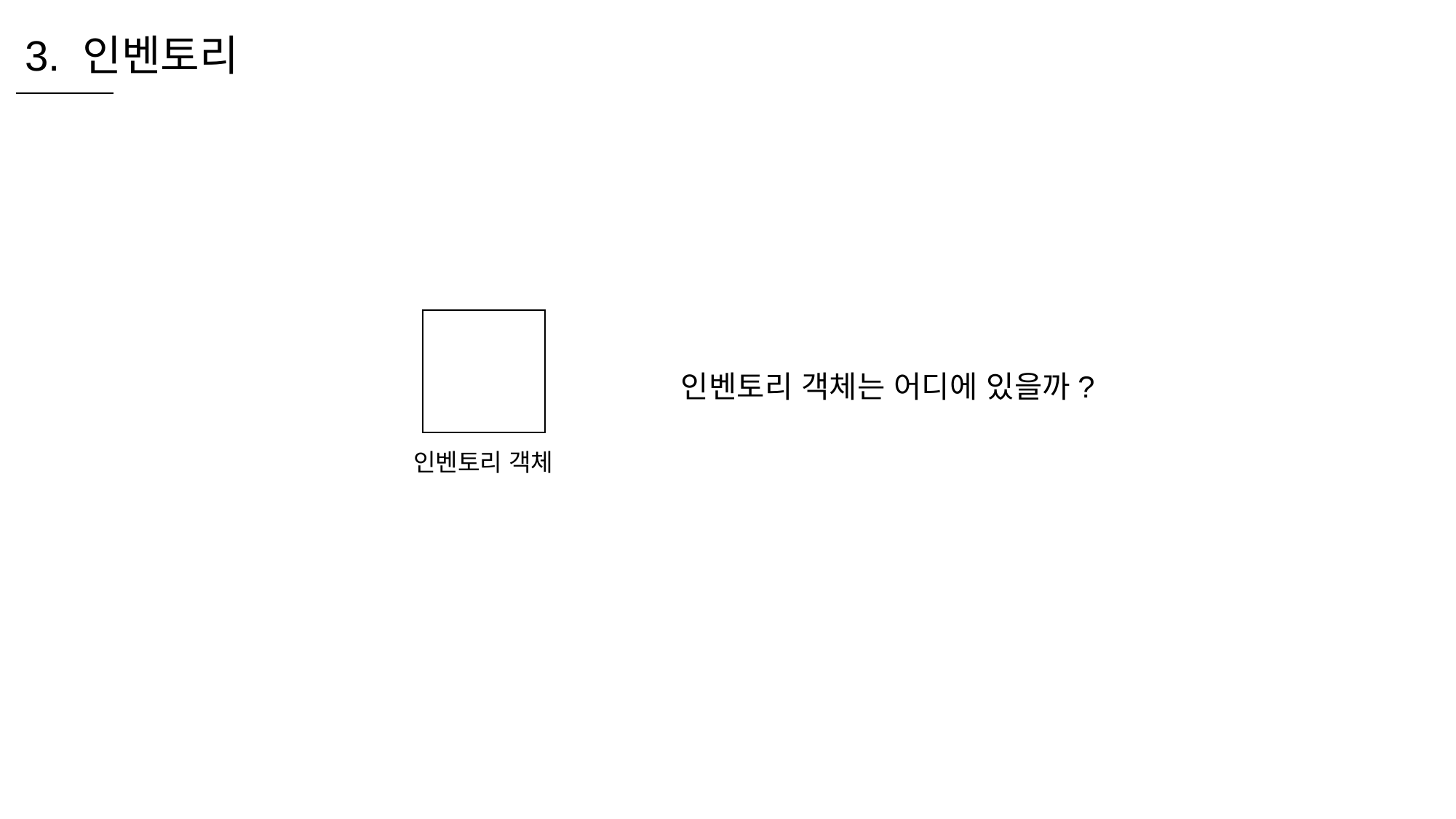

3. 인벤토리

인벤토리 객체
인벤토리 객체는 어디에 있을까?